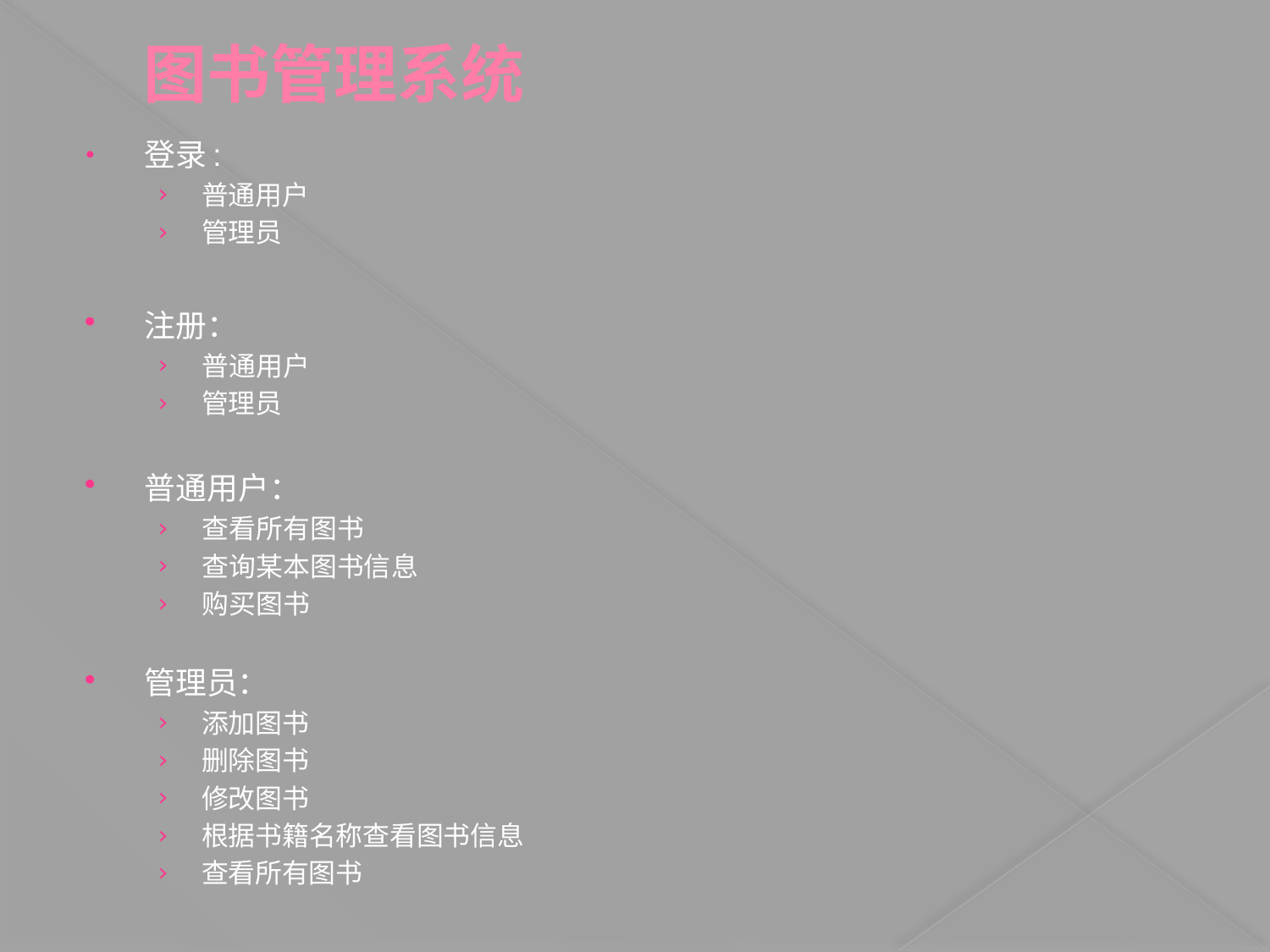

# 图书管理系统
登录:
普通用户
管理员

注册：
普通用户
管理员

普通用户：
查看所有图书
查询某本图书信息
购买图书

管理员：
添加图书
删除图书
修改图书
根据书籍名称查看图书信息
查看所有图书